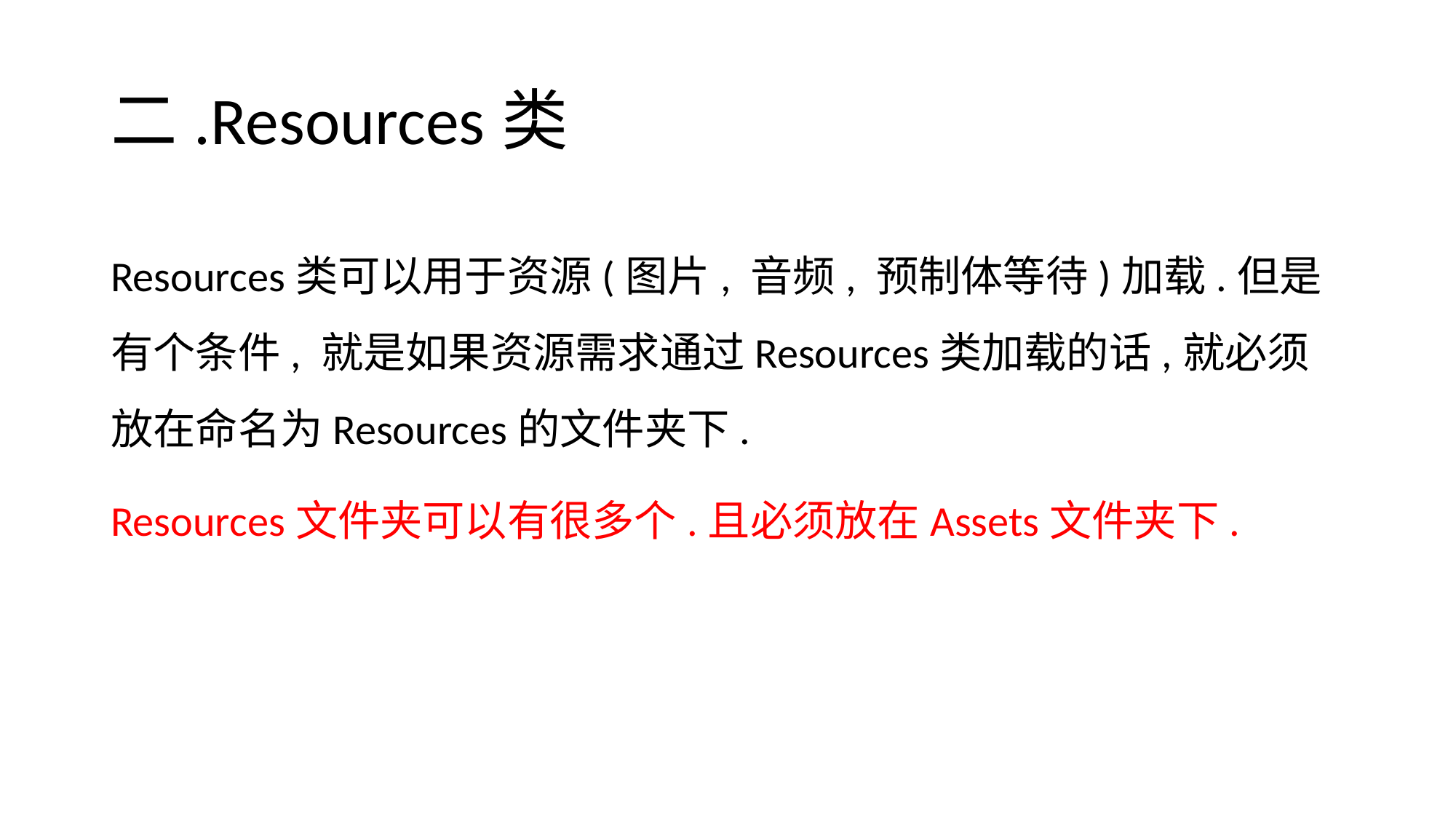

# 二.Resources类
Resources类可以用于资源(图片, 音频, 预制体等待)加载.但是有个条件, 就是如果资源需求通过Resources类加载的话,就必须放在命名为Resources的文件夹下.
Resources文件夹可以有很多个.且必须放在Assets文件夹下.